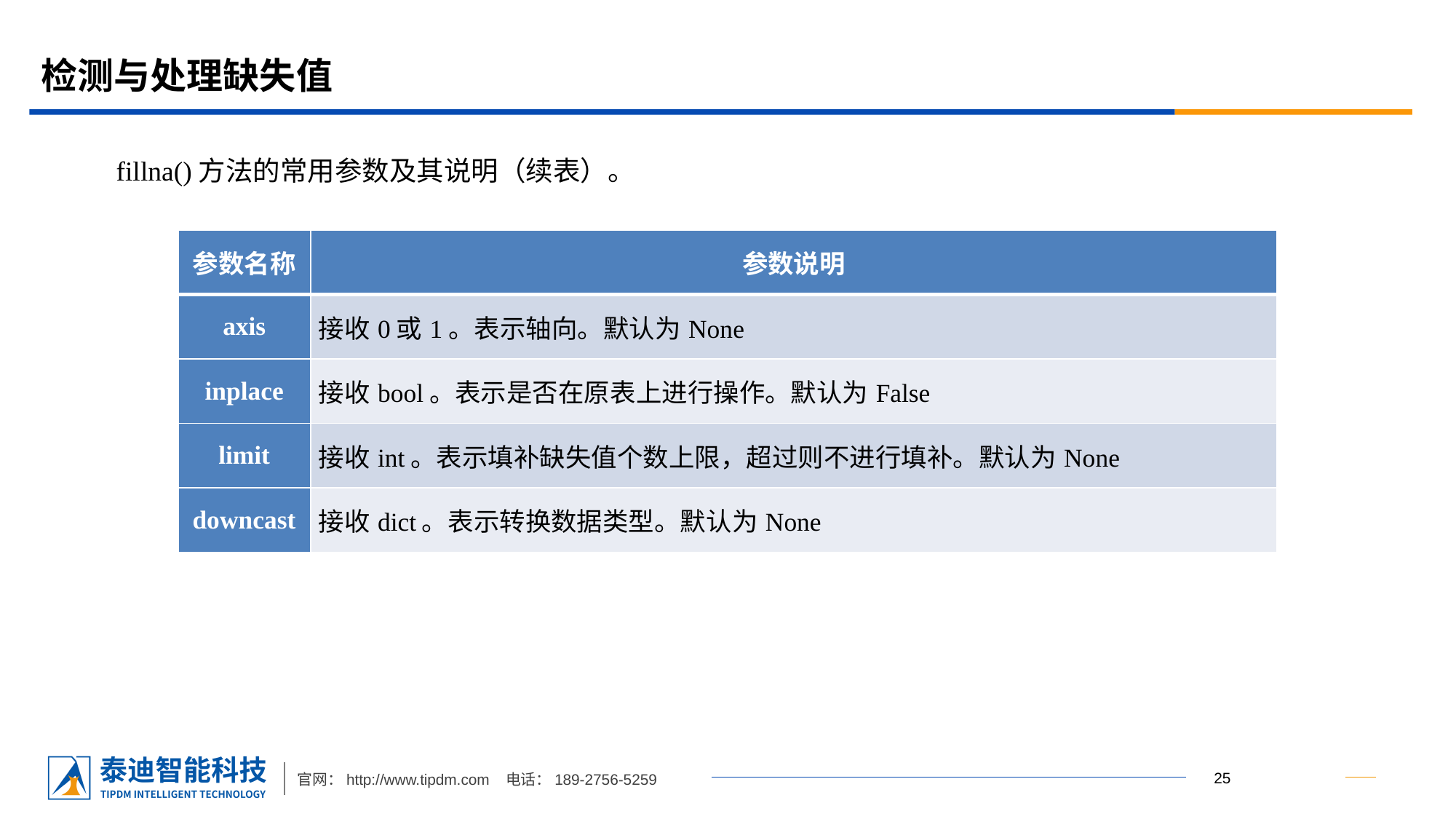

# 检测与处理缺失值
fillna()方法的常用参数及其说明（续表）。
| 参数名称 | 参数说明 |
| --- | --- |
| axis | 接收0或1。表示轴向。默认为None |
| inplace | 接收bool。表示是否在原表上进行操作。默认为False |
| limit | 接收int。表示填补缺失值个数上限，超过则不进行填补。默认为None |
| downcast | 接收dict。表示转换数据类型。默认为None |